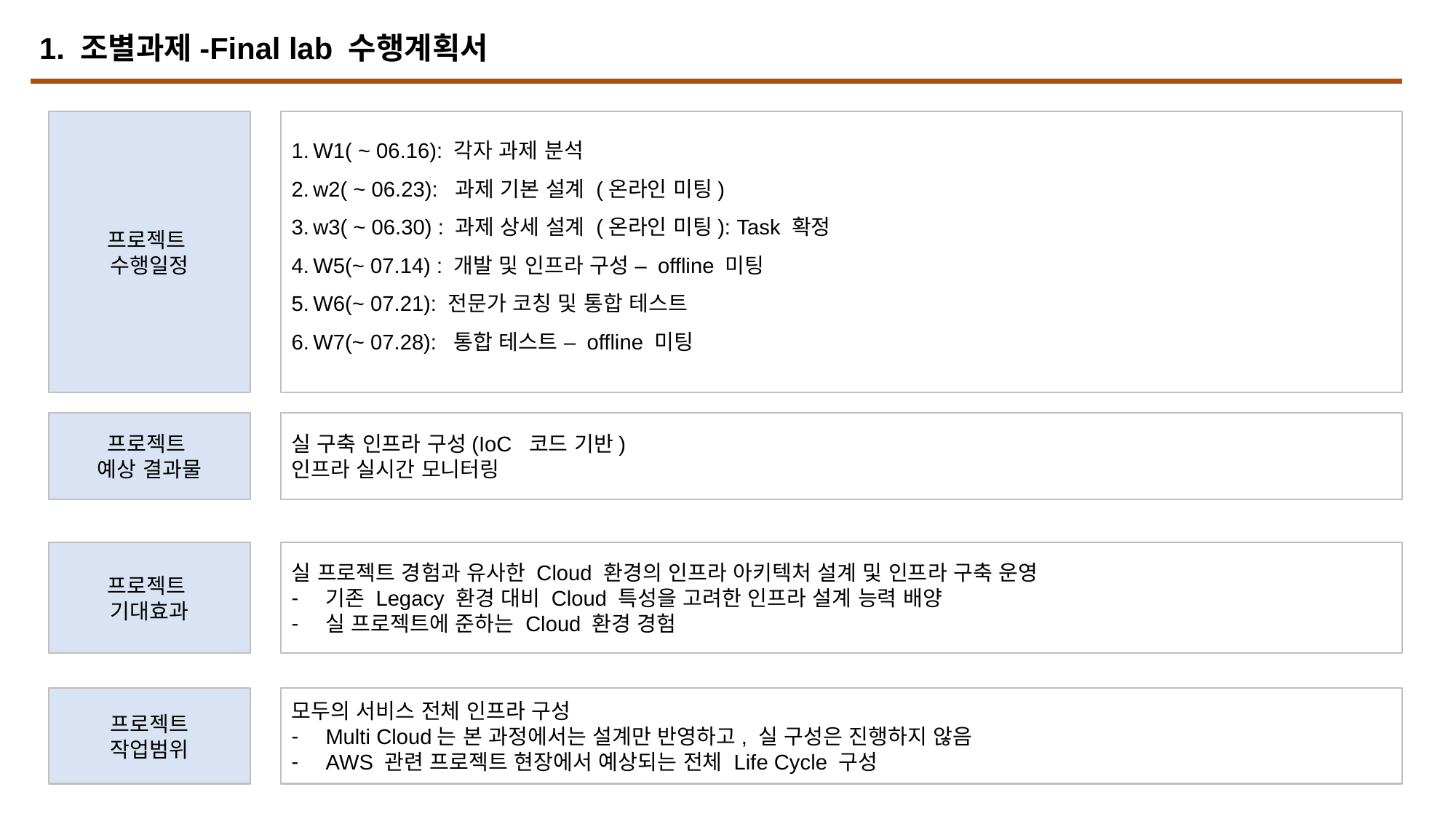

# 1. 조별과제-Final lab 수행계획서
프로젝트
수행일정
W1( ~ 06.16): 각자 과제 분석
w2( ~ 06.23):  과제 기본 설계 (온라인 미팅)
w3( ~ 06.30) : 과제 상세 설계 (온라인 미팅): Task 확정
W5(~ 07.14) : 개발 및 인프라 구성 – offline 미팅
W6(~ 07.21): 전문가 코칭 및 통합 테스트
W7(~ 07.28):  통합 테스트 – offline 미팅

프로젝트
예상 결과물
실 구축 인프라 구성(IoC  코드 기반)
인프라 실시간 모니터링
프로젝트
기대효과
실 프로젝트 경험과 유사한 Cloud 환경의 인프라 아키텍처 설계 및 인프라 구축 운영
기존 Legacy 환경 대비 Cloud 특성을 고려한 인프라 설계 능력 배양
실 프로젝트에 준하는 Cloud 환경 경험
프로젝트
작업범위
모두의 서비스 전체 인프라 구성
Multi Cloud는 본 과정에서는 설계만 반영하고, 실 구성은 진행하지 않음
AWS 관련 프로젝트 현장에서 예상되는 전체 Life Cycle 구성